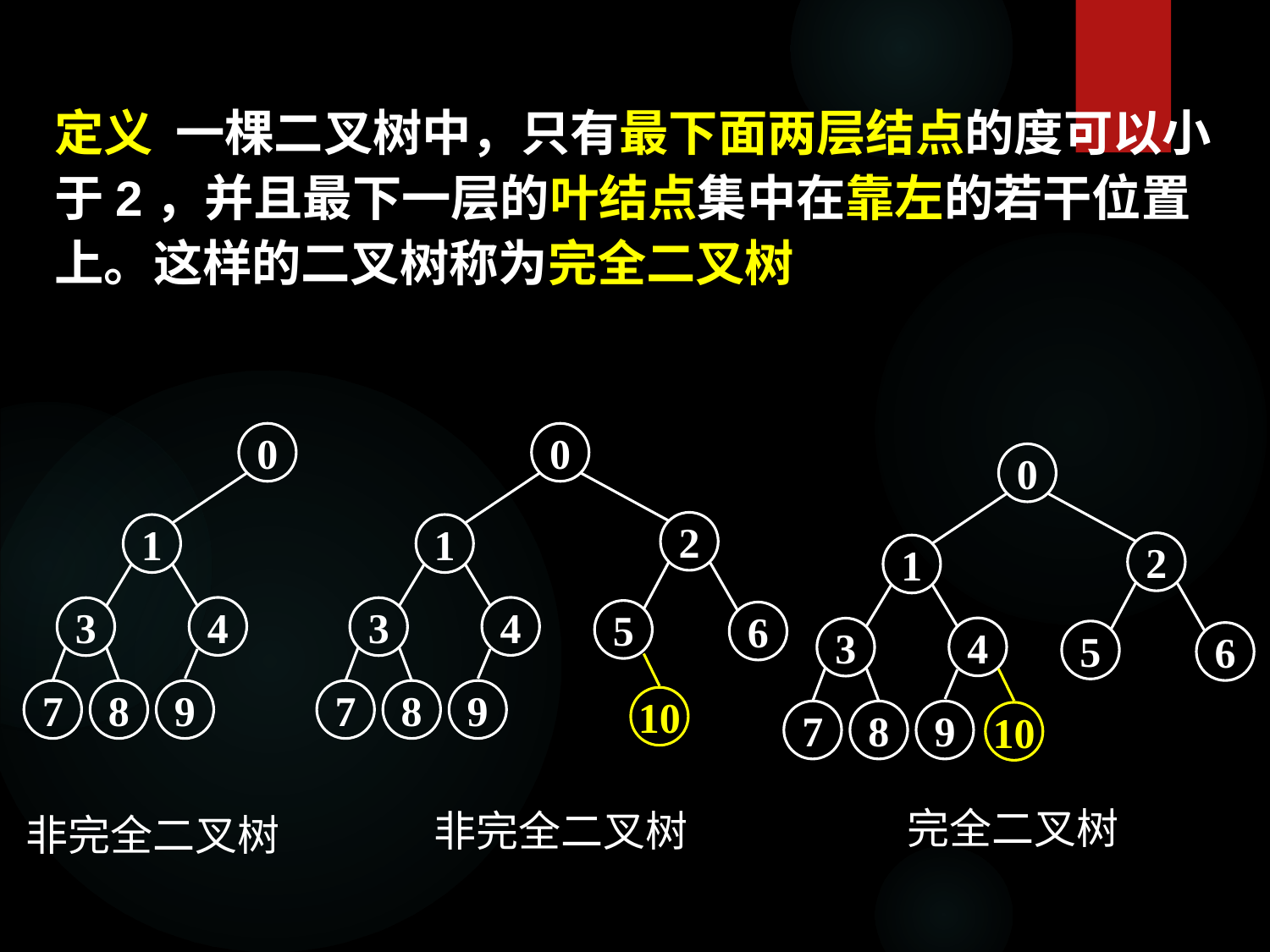

定义  一棵二叉树中，只有最下面两层结点的度可以小于2，并且最下一层的叶结点集中在靠左的若干位置上。这样的二叉树称为完全二叉树
0
1
4
3
9
7
8
0
2
1
4
3
5
6
9
10
7
8
0
2
1
4
3
5
6
10
9
7
8
完全二叉树
非完全二叉树
非完全二叉树